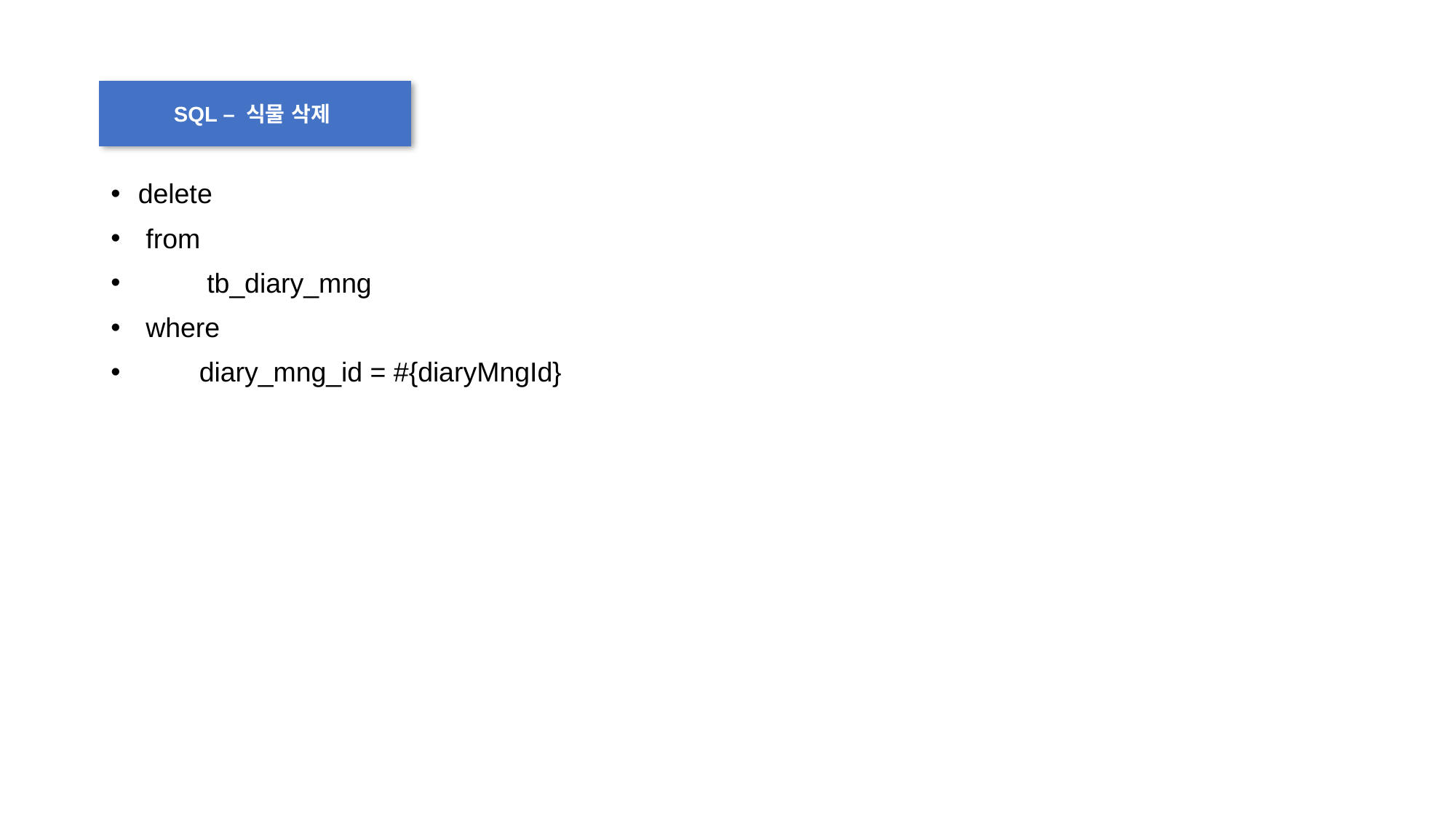

SQL – 식물 삭제
delete
 from
         tb_diary_mng
 where
        diary_mng_id = #{diaryMngId}